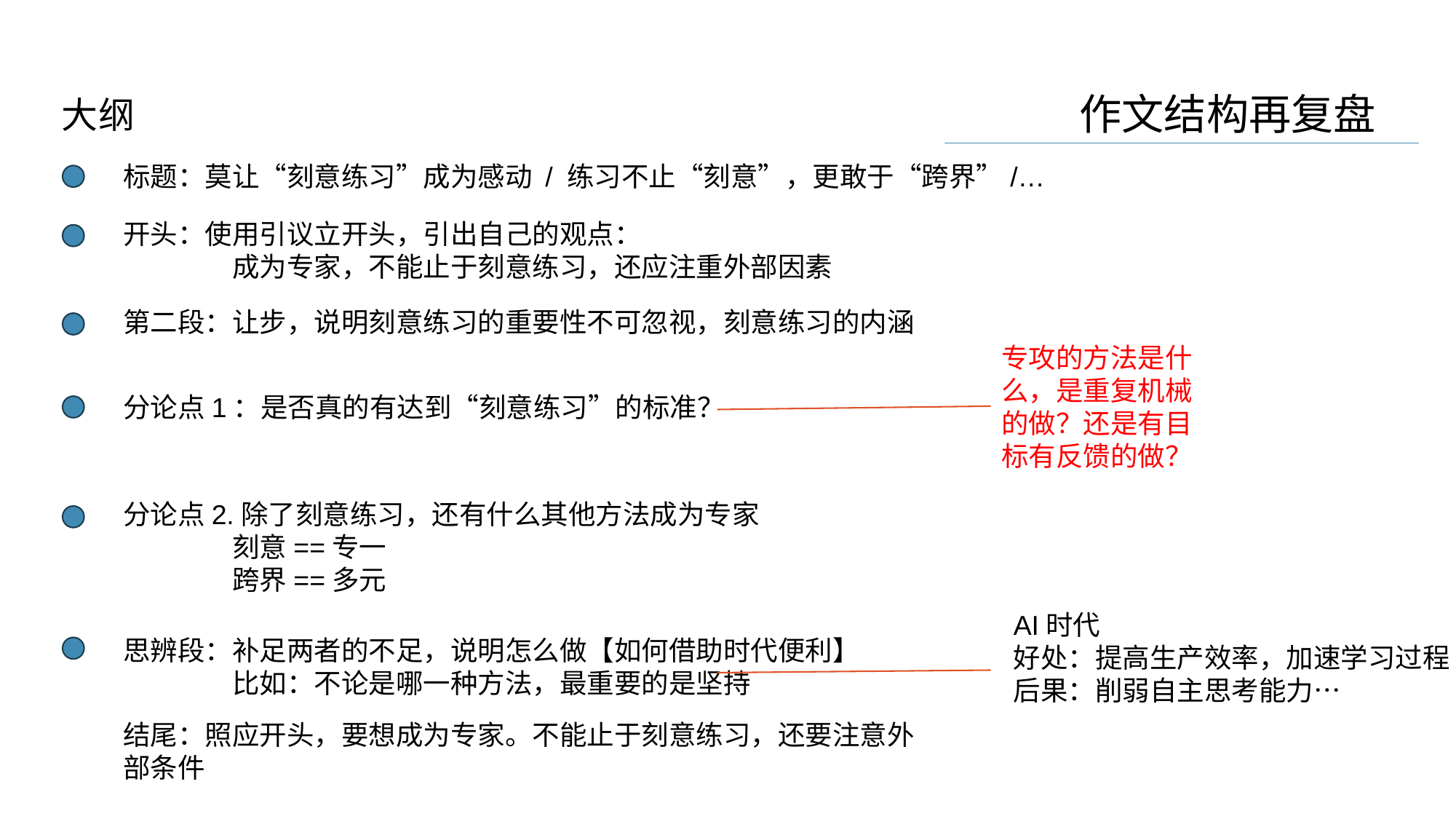

大纲
标题：莫让“刻意练习”成为感动 / 练习不止“刻意”，更敢于“跨界”/…

开头：使用引议立开头，引出自己的观点：
	成为专家，不能止于刻意练习，还应注重外部因素

第二段：让步，说明刻意练习的重要性不可忽视，刻意练习的内涵

专攻的方法是什么，是重复机械的做？还是有目标有反馈的做？
分论点1：是否真的有达到“刻意练习”的标准？

分论点2.除了刻意练习，还有什么其他方法成为专家
	刻意==专一
	跨界==多元

AI时代
好处：提高生产效率，加速学习过程
后果：削弱自主思考能力…
思辨段：补足两者的不足，说明怎么做【如何借助时代便利】
	比如：不论是哪一种方法，最重要的是坚持

结尾：照应开头，要想成为专家。不能止于刻意练习，还要注意外部条件